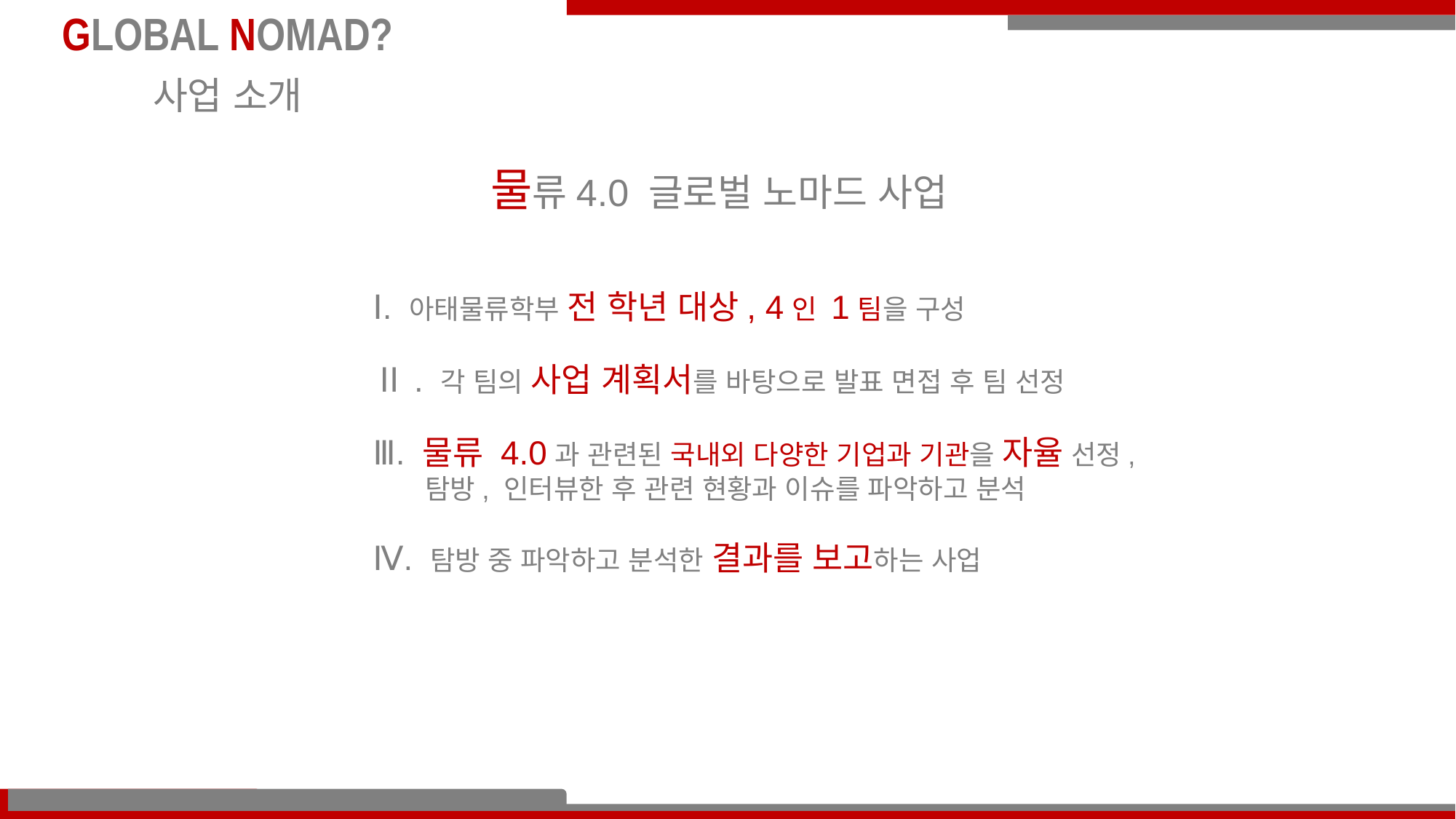

GLOBAL NOMAD?

사업 소개
물류4.0 글로벌 노마드 사업
Ⅰ. 아태물류학부 전 학년 대상, 4인 1팀을 구성
Ⅱ. 각 팀의 사업 계획서를 바탕으로 발표 면접 후 팀 선정

Ⅲ. 물류 4.0과 관련된 국내외 다양한 기업과 기관을 자율 선정,
      탐방, 인터뷰한 후 관련 현황과 이슈를 파악하고 분석

Ⅳ. 탐방 중 파악하고 분석한 결과를 보고하는 사업